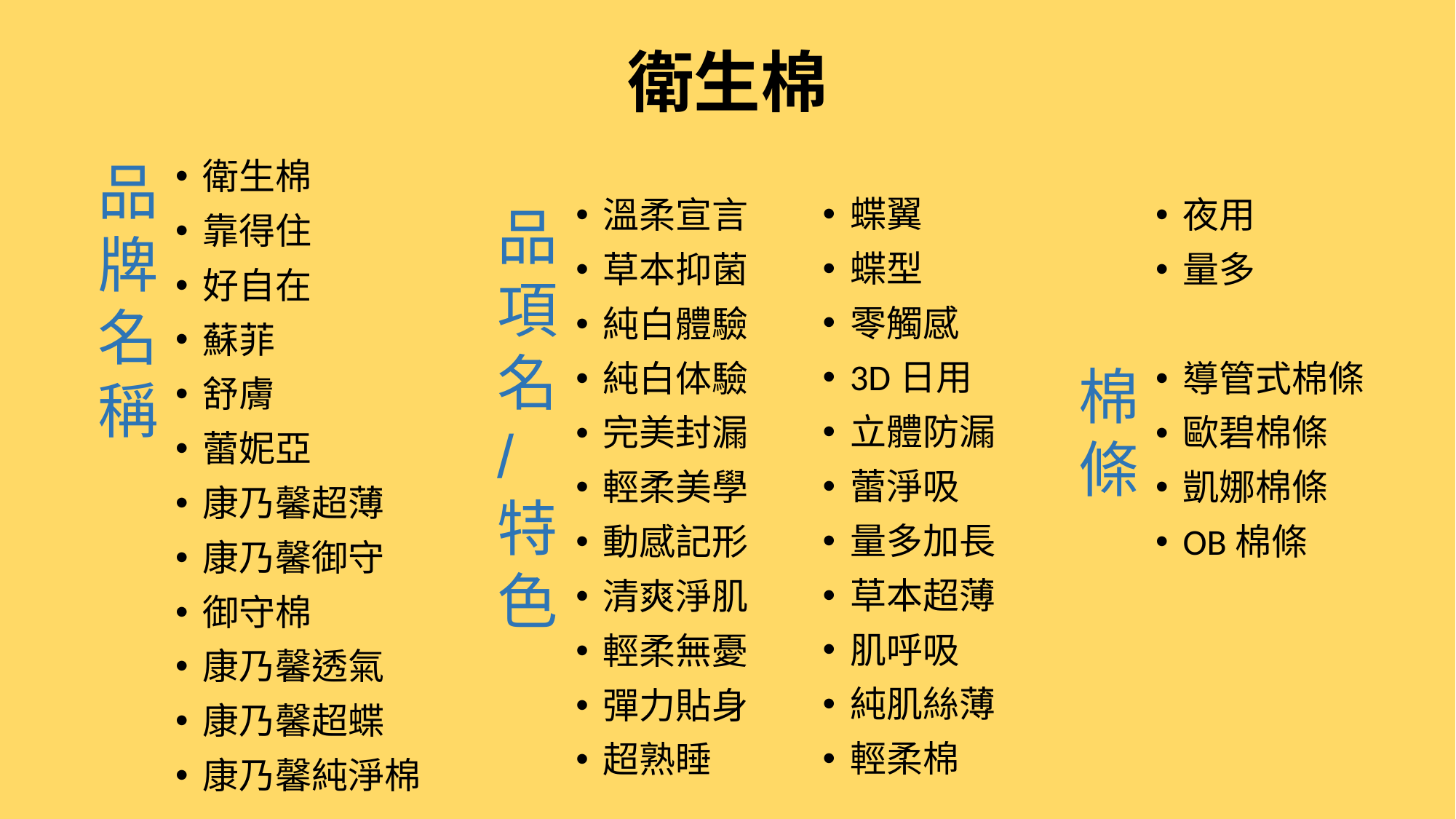

衛生棉
品牌名稱
衛生棉
靠得住
好自在
蘇菲
舒膚
蕾妮亞
康乃馨超薄
康乃馨御守
御守棉
康乃馨透氣
康乃馨超蝶
康乃馨純淨棉
蝶翼
蝶型
零觸感
3D日用
立體防漏
蕾淨吸
量多加長
草本超薄
肌呼吸
純肌絲薄
輕柔棉
溫柔宣言
草本抑菌
純白體驗
純白体驗
完美封漏
輕柔美學
動感記形
清爽淨肌
輕柔無憂
彈力貼身
超熟睡
夜用
量多

導管式棉條
歐碧棉條
凱娜棉條
OB棉條
品項名/
特色

棉條